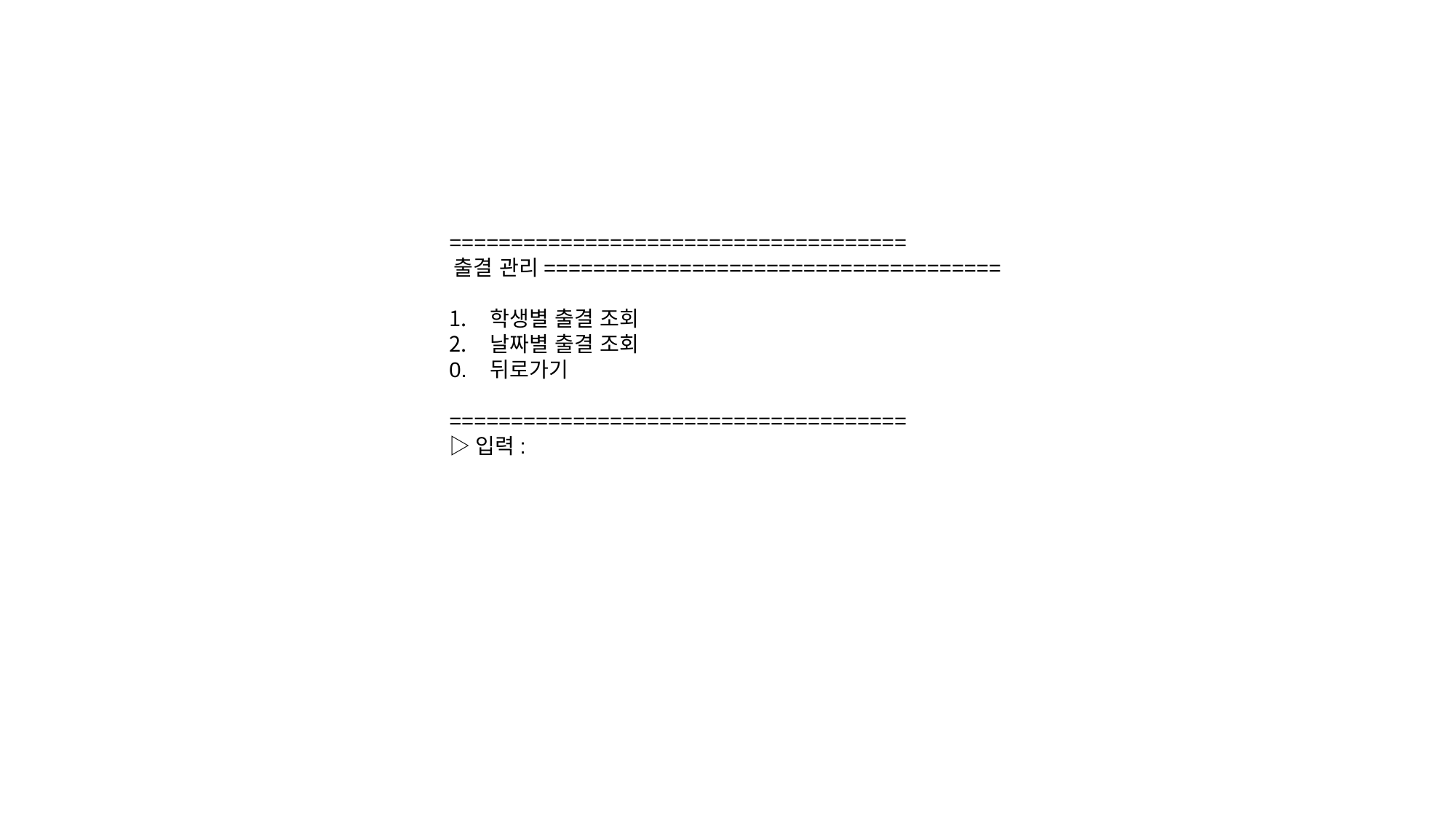

=====================================
출결 관리=====================================

학생별 출결 조회
날짜별 출결 조회
0.   뒤로가기

=====================================
▷입력: